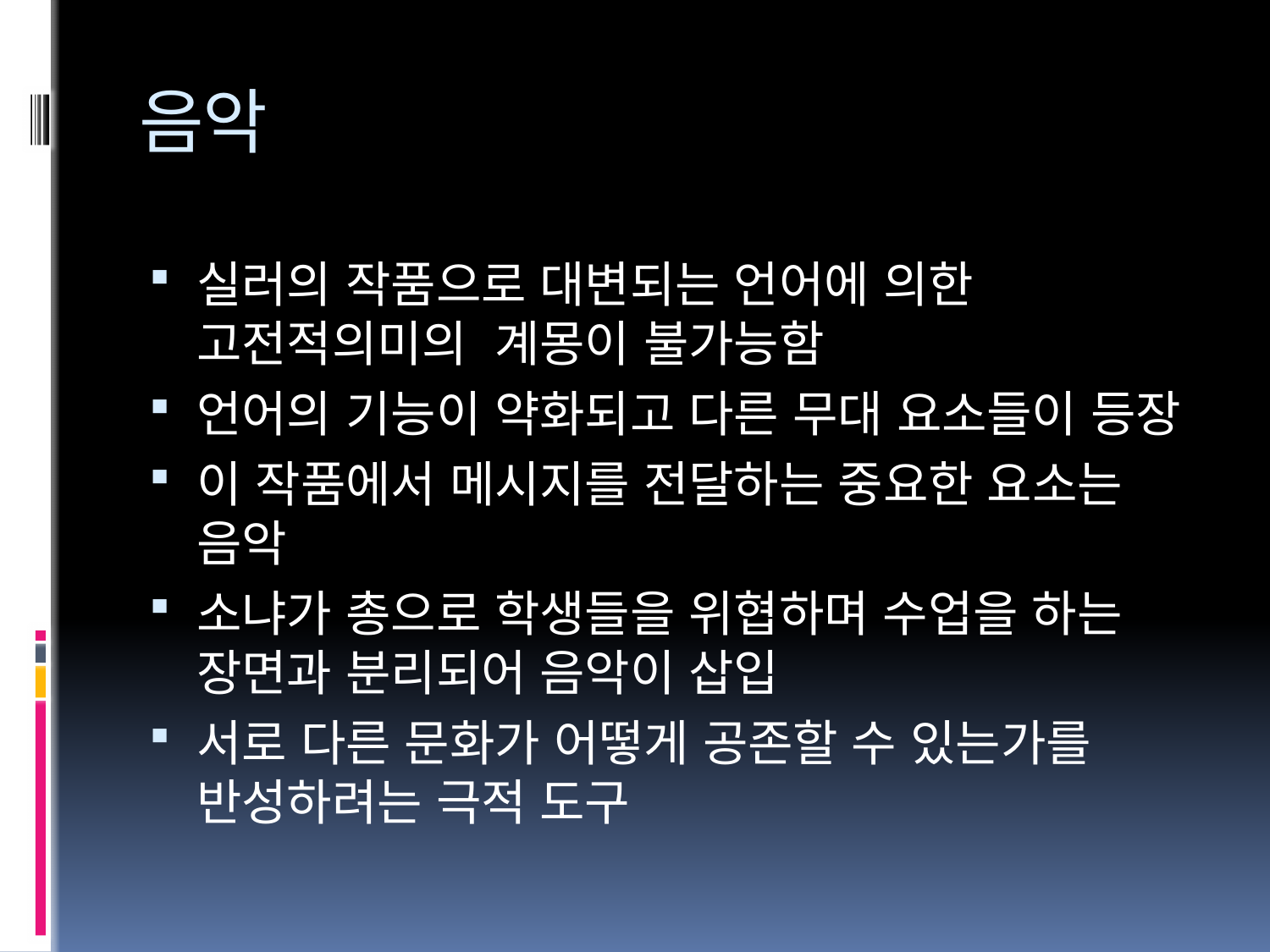

# 음악
실러의 작품으로 대변되는 언어에 의한 고전적의미의  계몽이 불가능함
언어의 기능이 약화되고 다른 무대 요소들이 등장
이 작품에서 메시지를 전달하는 중요한 요소는 음악
소냐가 총으로 학생들을 위협하며 수업을 하는 장면과 분리되어 음악이 삽입
서로 다른 문화가 어떻게 공존할 수 있는가를 반성하려는 극적 도구